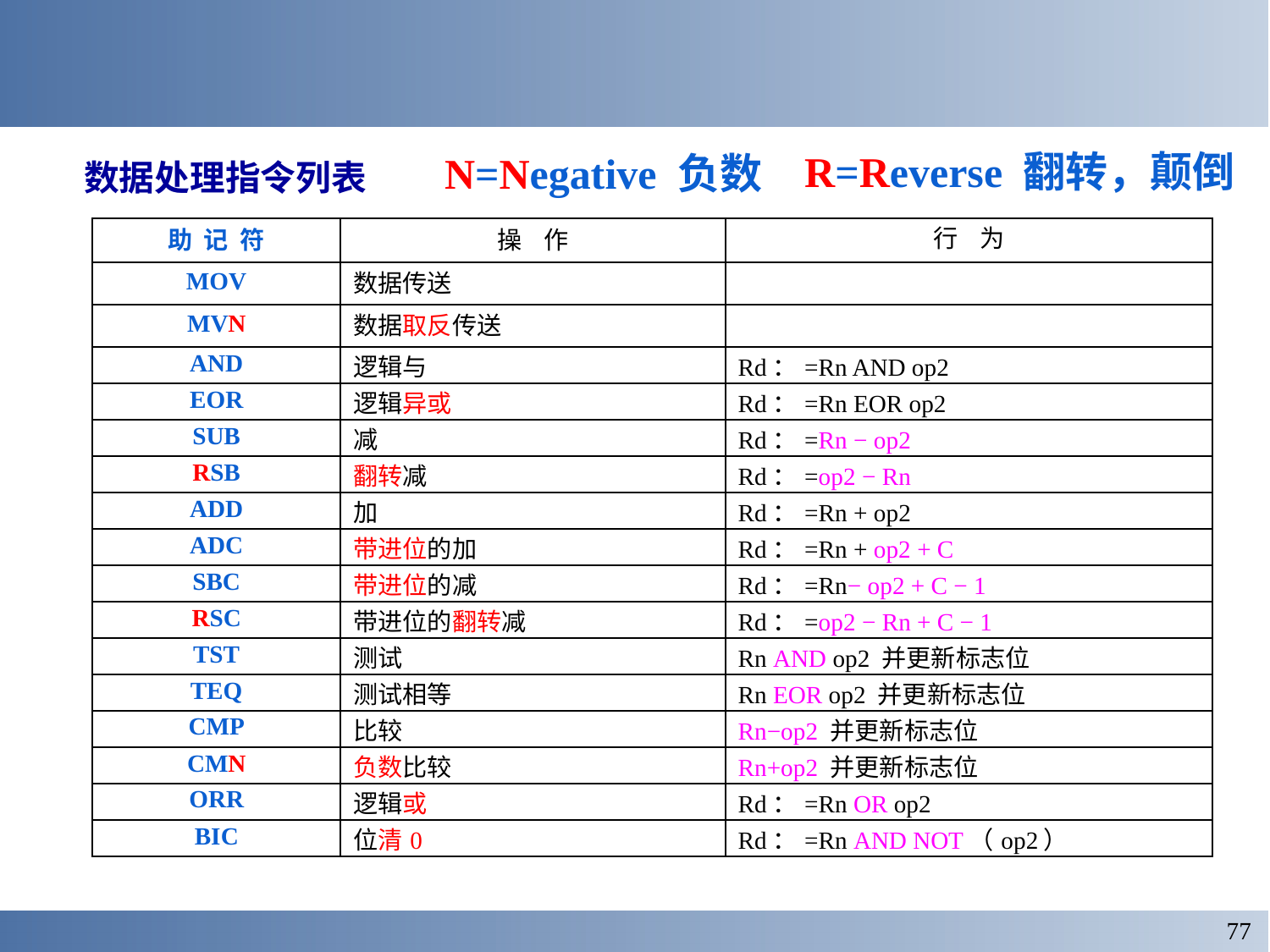

数据处理指令列表
R=Reverse 翻转，颠倒
N=Negative 负数
| 助 记 符 | 操 作 | 行 为 |
| --- | --- | --- |
| MOV | 数据传送 |  |
| MVN | 数据取反传送 |  |
| AND | 逻辑与 | Rd：=Rn AND op2 |
| EOR | 逻辑异或 | Rd：=Rn EOR op2 |
| SUB | 减 | Rd：=Rn − op2 |
| RSB | 翻转减 | Rd：=op2 − Rn |
| ADD | 加 | Rd：=Rn + op2 |
| ADC | 带进位的加 | Rd：=Rn + op2 + C |
| SBC | 带进位的减 | Rd：=Rn− op2 + C − 1 |
| RSC | 带进位的翻转减 | Rd：=op2 − Rn + C − 1 |
| TST | 测试 | Rn AND op2 并更新标志位 |
| TEQ | 测试相等 | Rn EOR op2 并更新标志位 |
| CMP | 比较 | Rn−op2 并更新标志位 |
| CMN | 负数比较 | Rn+op2 并更新标志位 |
| ORR | 逻辑或 | Rd：=Rn OR op2 |
| BIC | 位清0 | Rd：=Rn AND NOT（op2） |